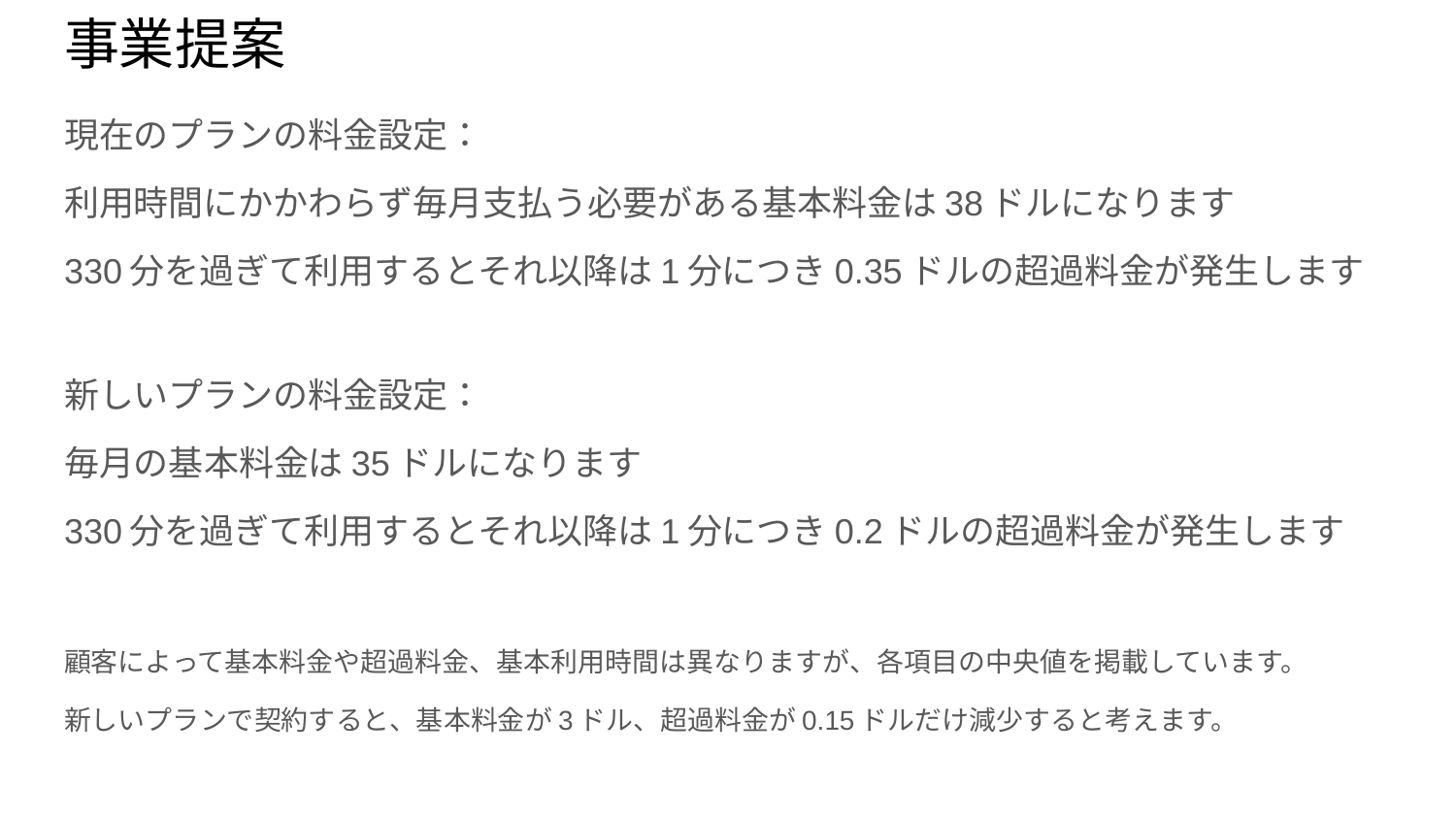

# 事業提案
現在のプランの料金設定：
利用時間にかかわらず毎月支払う必要がある基本料金は38ドルになります
330分を過ぎて利用するとそれ以降は1分につき0.35ドルの超過料金が発生します

新しいプランの料金設定：
毎月の基本料金は35ドルになります
330分を過ぎて利用するとそれ以降は1分につき0.2ドルの超過料金が発生します

顧客によって基本料金や超過料金、基本利用時間は異なりますが、各項目の中央値を掲載しています。
新しいプランで契約すると、基本料金が3ドル、超過料金が0.15ドルだけ減少すると考えます。